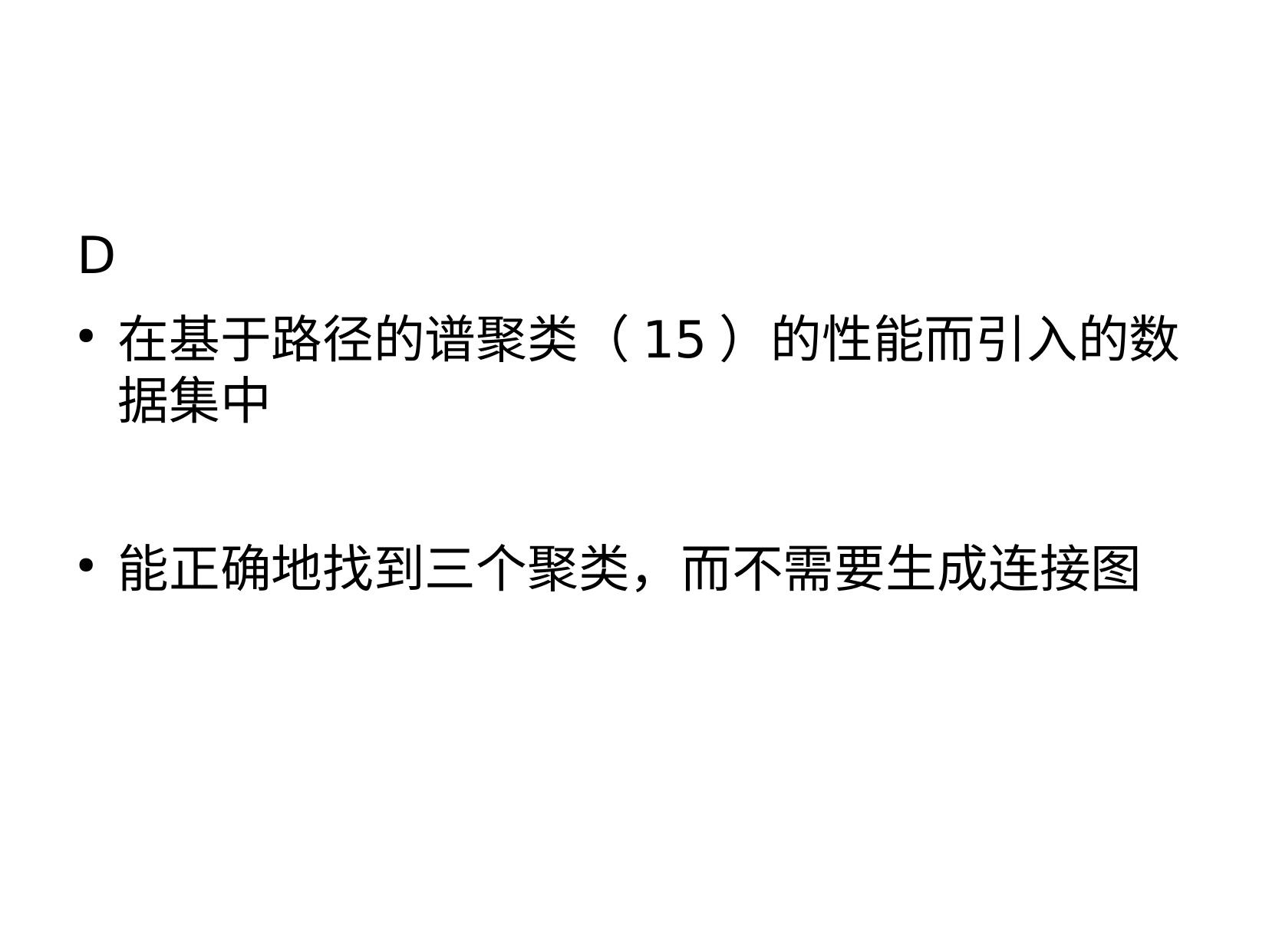

D
在基于路径的谱聚类（15）的性能而引入的数据集中

能正确地找到三个聚类，而不需要生成连接图